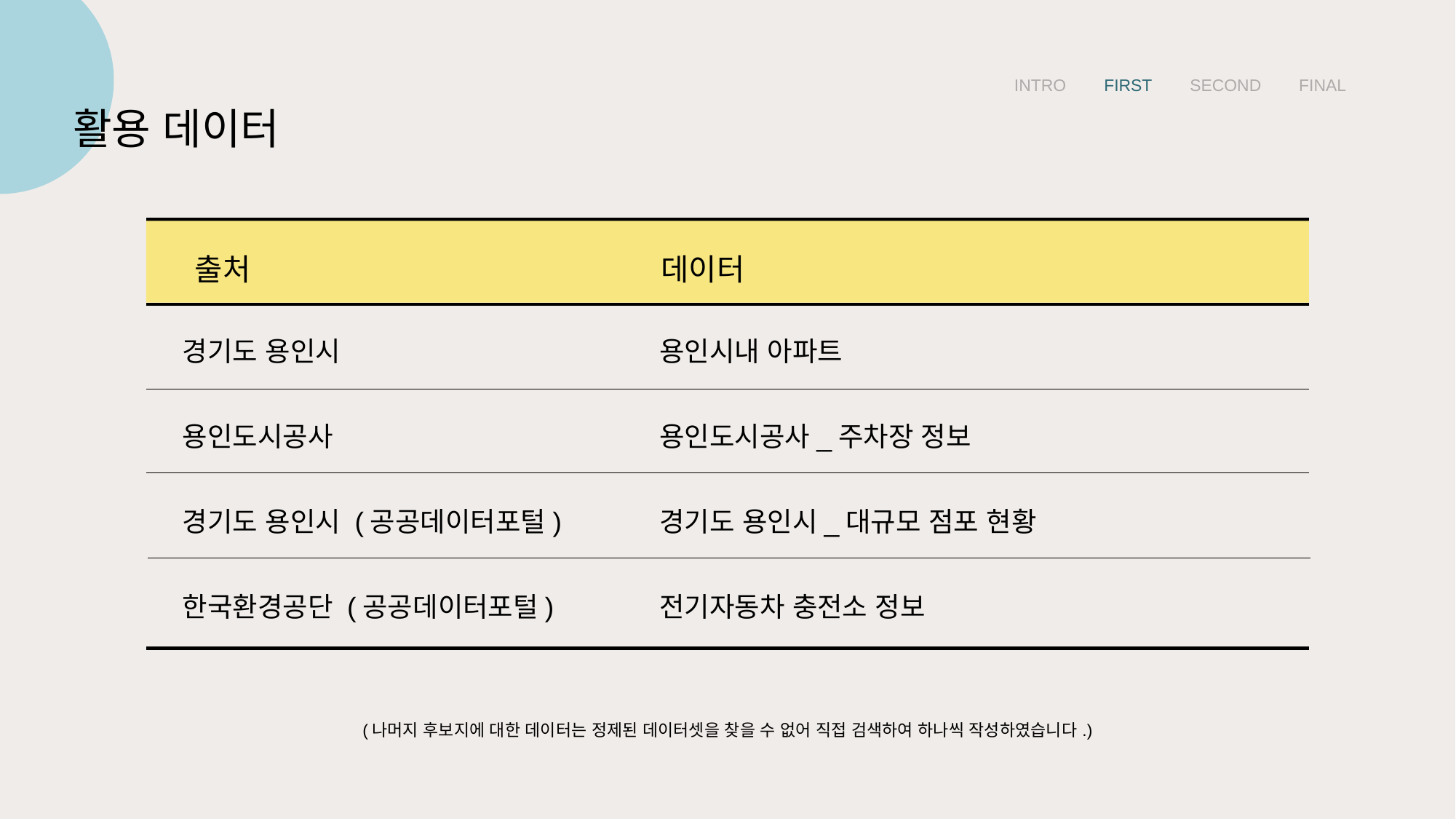

INTRO        FIRST        SECOND        FINAL
활용 데이터

출처                                                데이터
경기도 용인시

용인도시공사

경기도 용인시 (공공데이터포털)

한국환경공단 (공공데이터포털)
용인시내 아파트

용인도시공사_주차장 정보

경기도 용인시_대규모 점포 현황

전기자동차 충전소 정보
(나머지 후보지에 대한 데이터는 정제된 데이터셋을 찾을 수 없어 직접 검색하여 하나씩 작성하였습니다.)